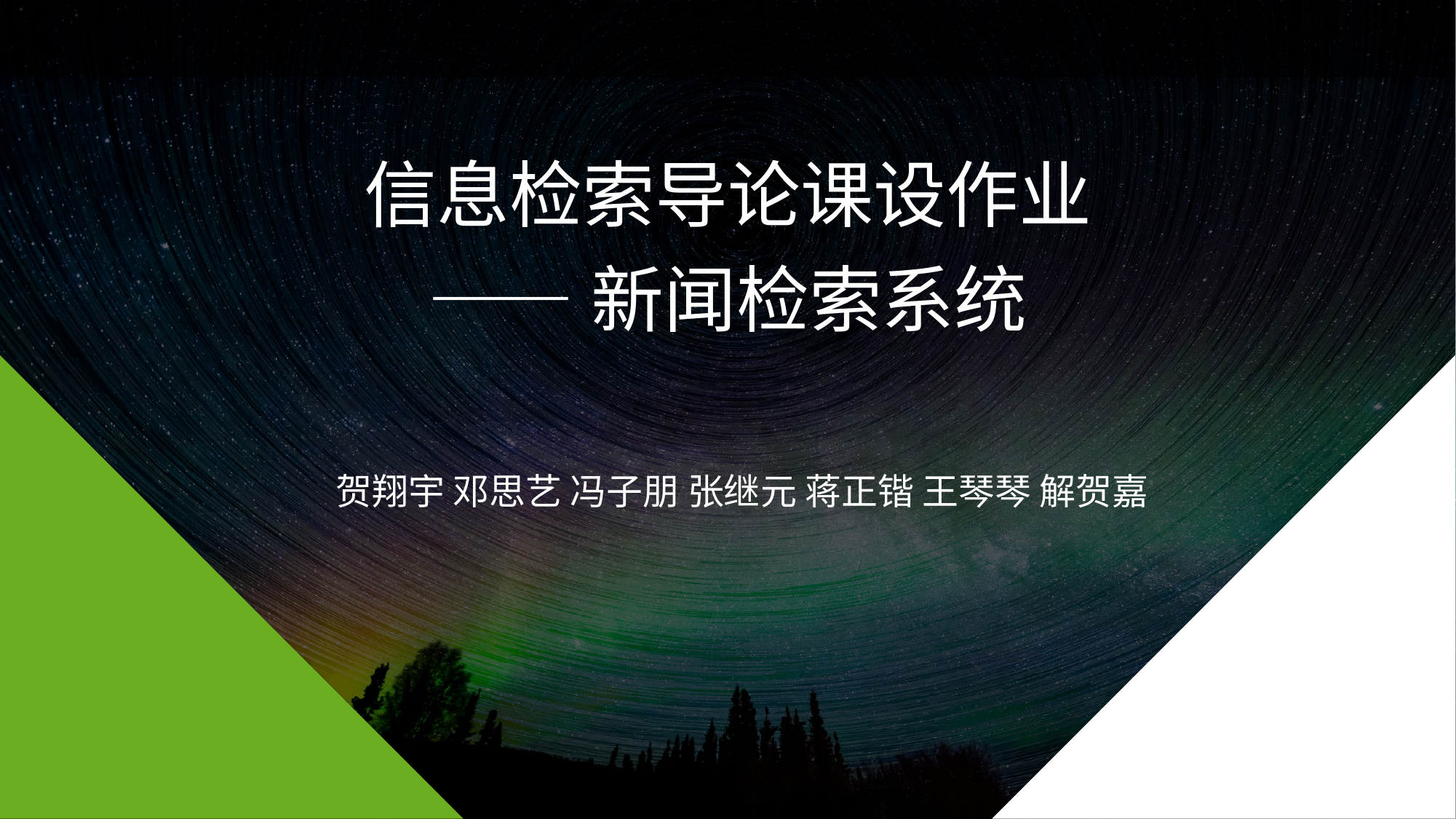

信息检索导论课设作业
——新闻检索系统

贺翔宇 邓思艺 冯子朋 张继元 蒋正锴 王琴琴 解贺嘉